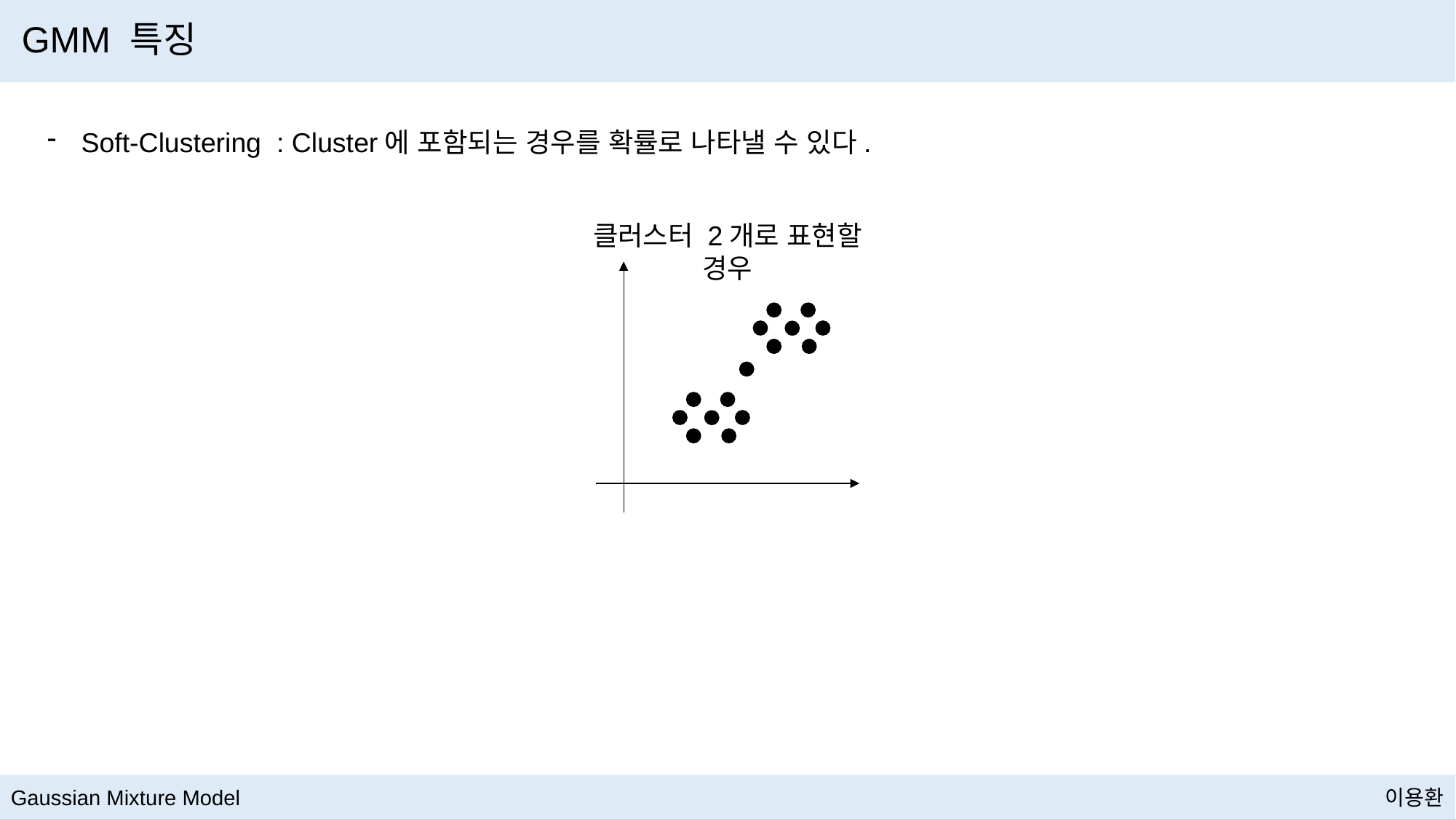

# GMM 특징
Soft-Clustering  : Cluster에 포함되는 경우를 확률로 나타낼 수 있다.
클러스터 2개로 표현할 경우